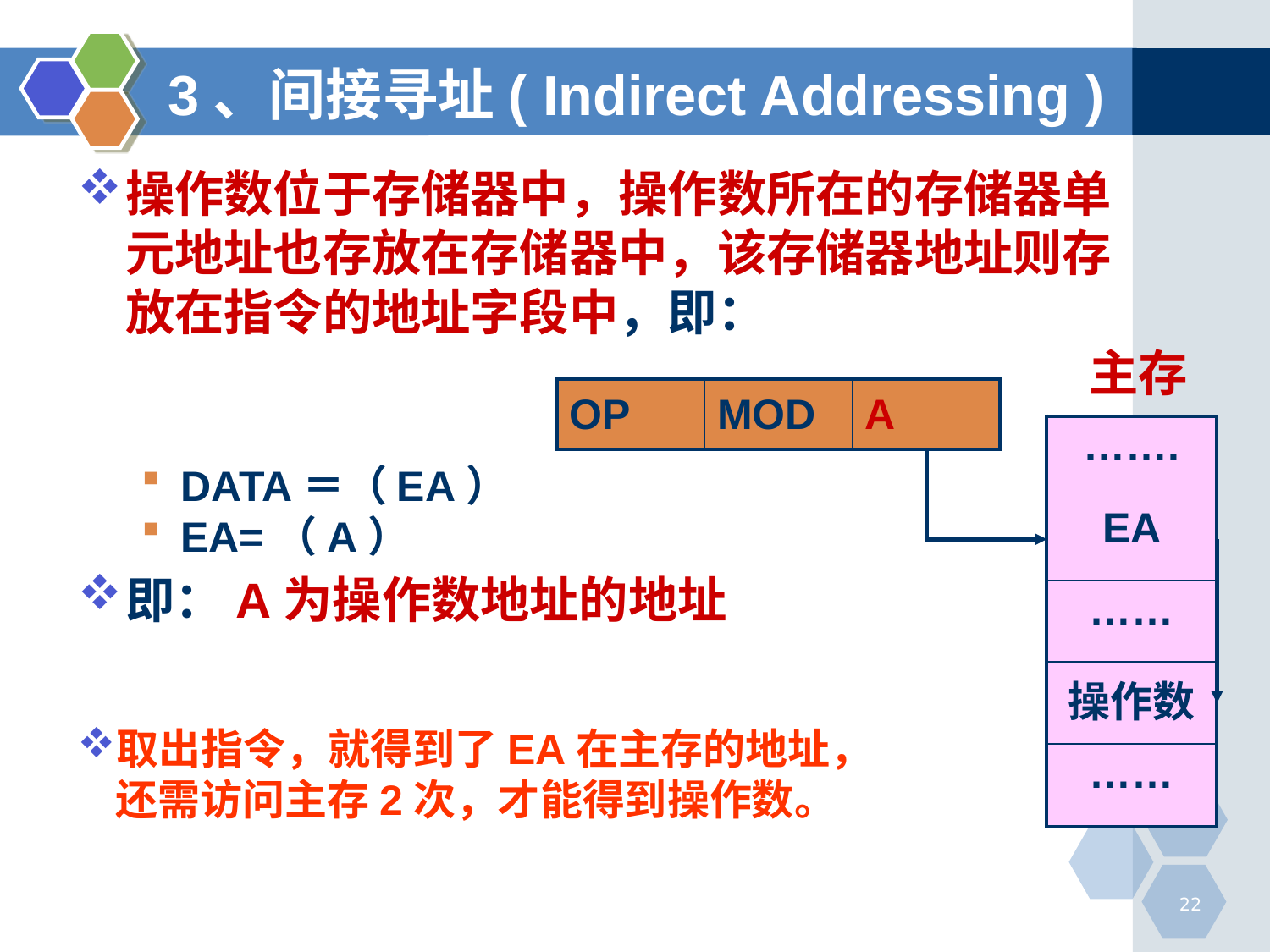

# 3、间接寻址( Indirect Addressing )
操作数位于存储器中，操作数所在的存储器单元地址也存放在存储器中，该存储器地址则存放在指令的地址字段中，即：

DATA＝（EA）
EA=（A）
即：A为操作数地址的地址
主存
| OP | MOD | A |
| --- | --- | --- |
| ……. |
| --- |
| EA |
| …… |
| 操作数 |
| …… |
EA:
取出指令，就得到了EA在主存的地址，还需访问主存2次，才能得到操作数。
22